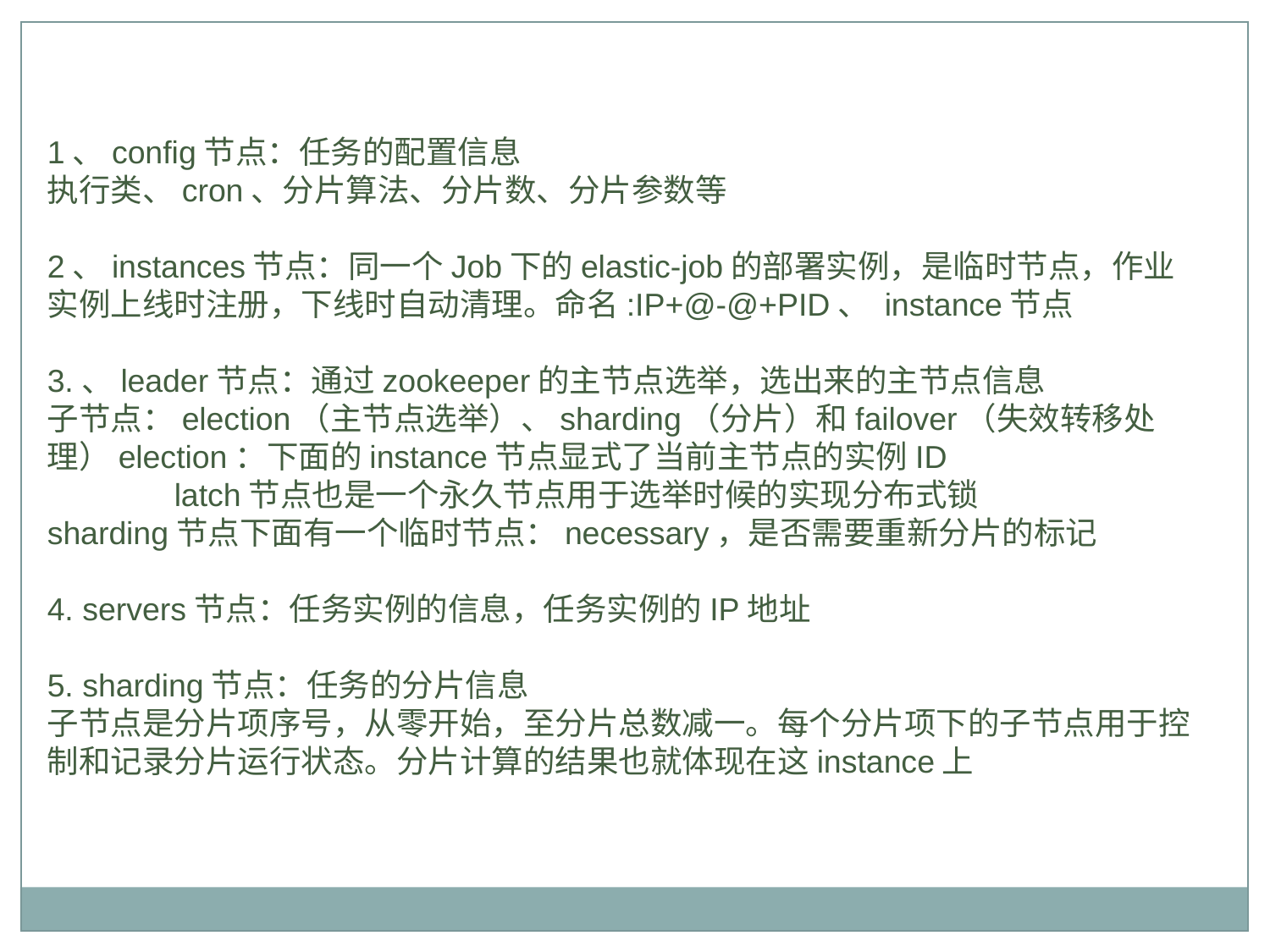

1、config节点：任务的配置信息
执行类、cron、分片算法、分片数、分片参数等

2、instances节点：同一个Job下的elastic-job的部署实例，是临时节点，作业实例上线时注册，下线时自动清理。命名:IP+@-@+PID、 instance节点

3.、leader节点：通过zookeeper的主节点选举，选出来的主节点信息
子节点：election（主节点选举）、sharding（分片）和failover（失效转移处理）election：下面的instance节点显式了当前主节点的实例ID
	latch节点也是一个永久节点用于选举时候的实现分布式锁
sharding节点下面有一个临时节点：necessary，是否需要重新分片的标记

4. servers节点：任务实例的信息，任务实例的IP地址

5. sharding节点：任务的分片信息
子节点是分片项序号，从零开始，至分片总数减一。每个分片项下的子节点用于控制和记录分片运行状态。分片计算的结果也就体现在这instance上